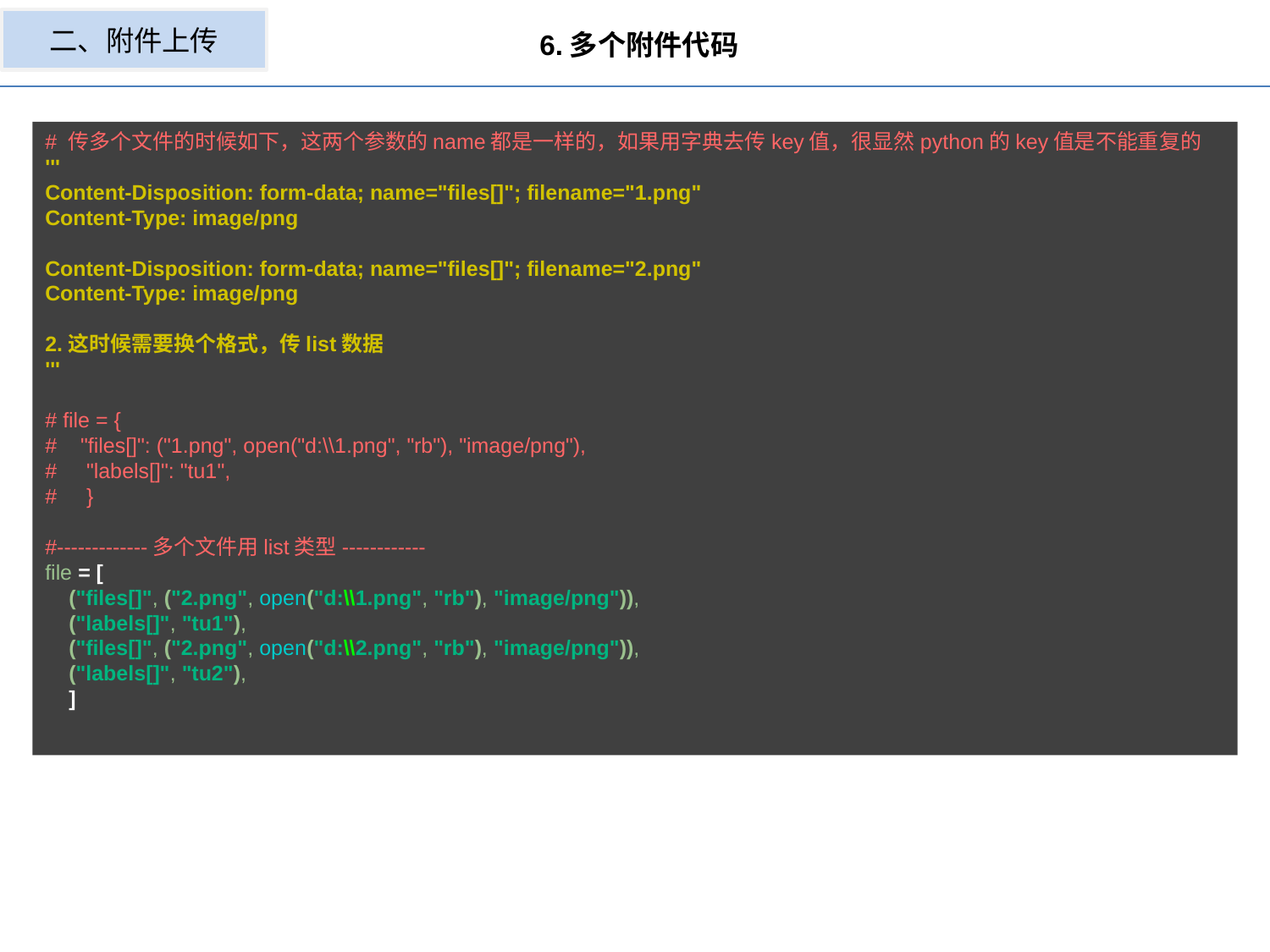

二、附件上传
6.多个附件代码
# 传多个文件的时候如下，这两个参数的name都是一样的，如果用字典去传key值，很显然python的key值是不能重复的 ''' Content-Disposition: form-data; name="files[]"; filename="1.png" Content-Type: image/png Content-Disposition: form-data; name="files[]"; filename="2.png" Content-Type: image/png 2.这时候需要换个格式，传list数据 ''' # file = { #    "files[]": ("1.png", open("d:\\1.png", "rb"), "image/png"), #     "labels[]": "tu1", #     } #-------------多个文件用list类型------------ file = [ ("files[]", ("2.png", open("d:\\1.png", "rb"), "image/png")), ("labels[]", "tu1"), ("files[]", ("2.png", open("d:\\2.png", "rb"), "image/png")), ("labels[]", "tu2"), ]